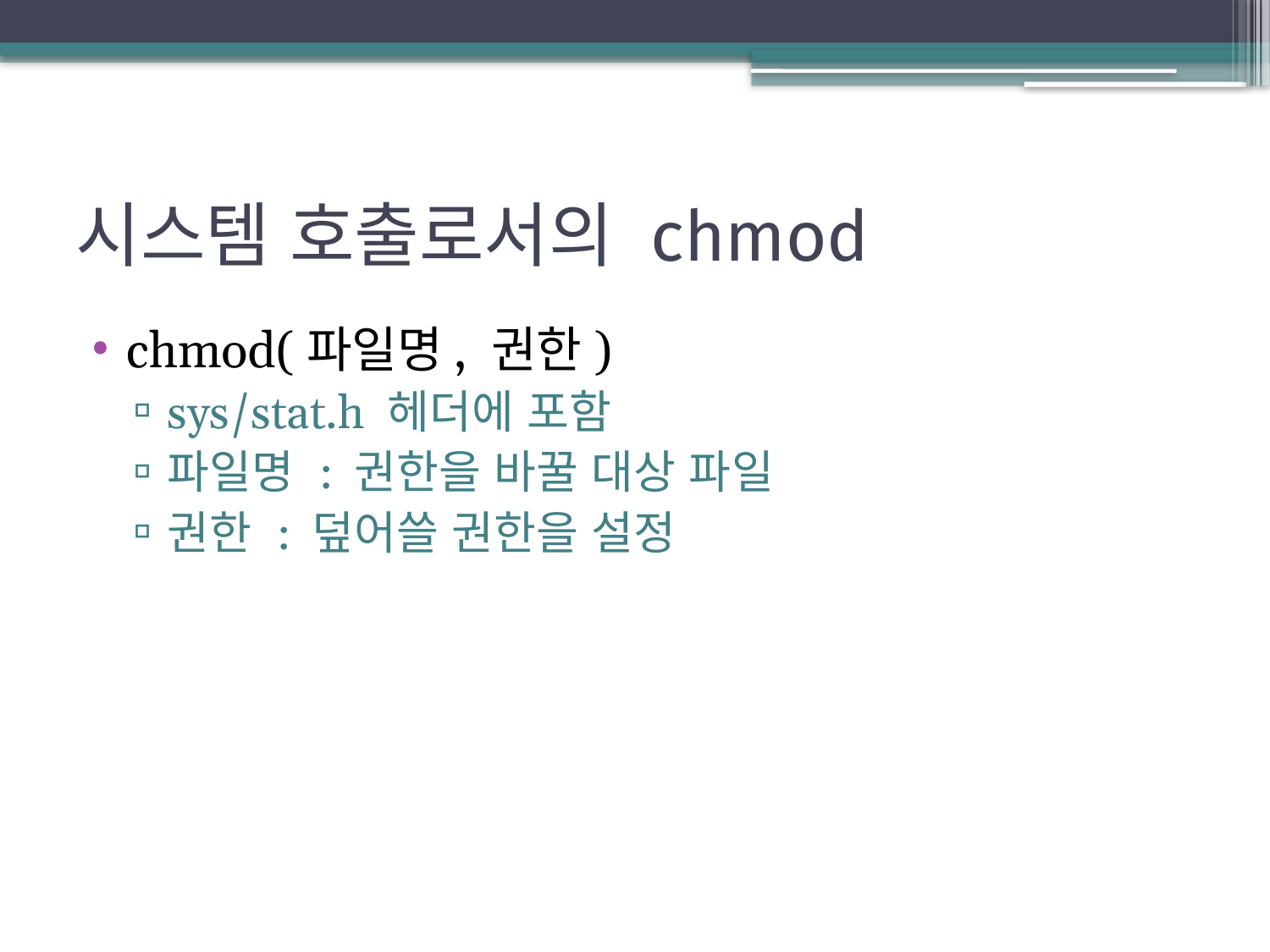

# 시스템 호출로서의 chmod
chmod(파일명, 권한)
sys/stat.h 헤더에 포함
파일명 : 권한을 바꿀 대상 파일
권한 : 덮어쓸 권한을 설정